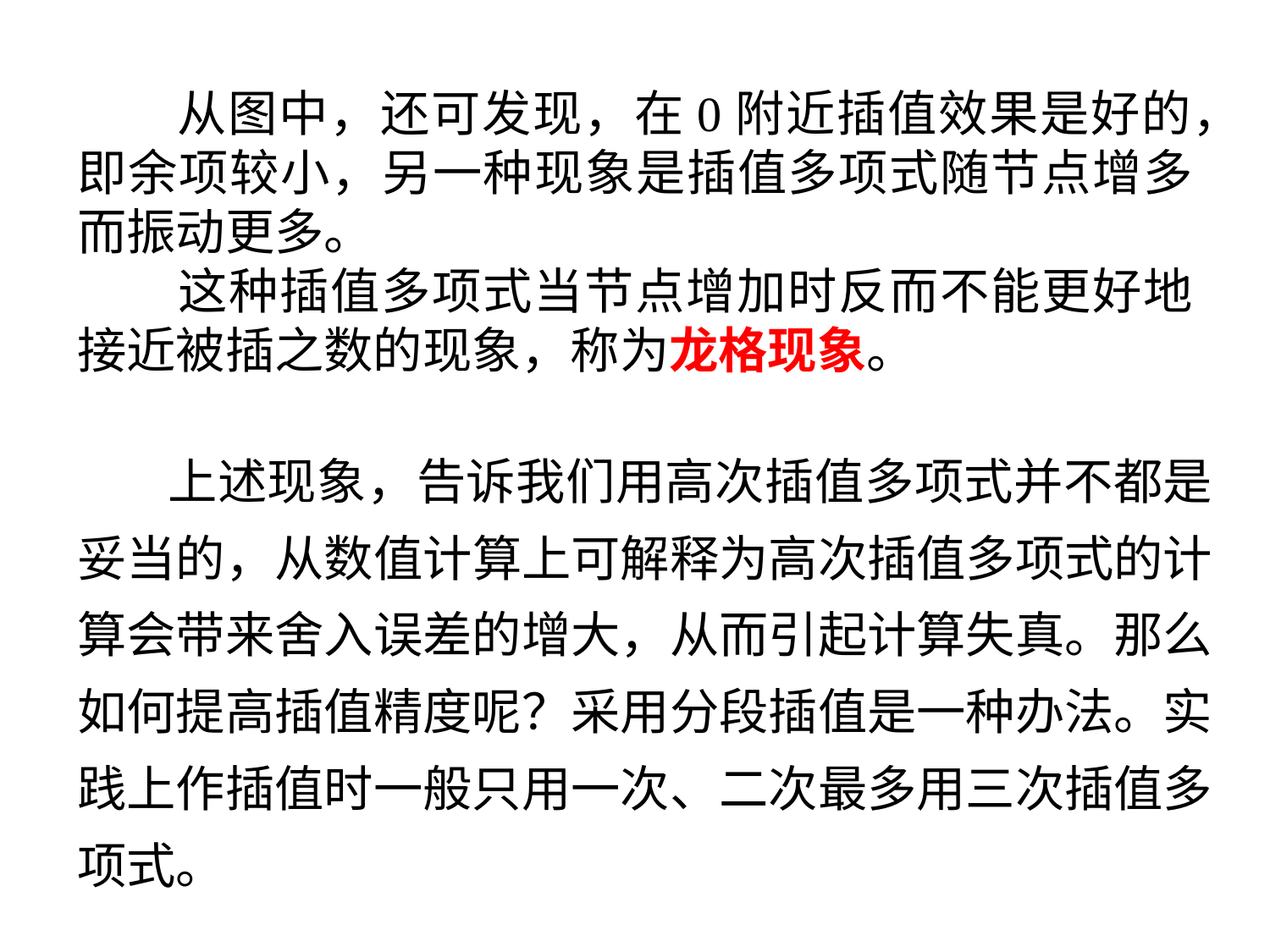

从图中，还可发现，在0附近插值效果是好的，即余项较小，另一种现象是插值多项式随节点增多而振动更多。
       这种插值多项式当节点增加时反而不能更好地接近被插之数的现象，称为龙格现象。
        上述现象，告诉我们用高次插值多项式并不都是妥当的，从数值计算上可解释为高次插值多项式的计算会带来舍入误差的增大，从而引起计算失真。那么如何提高插值精度呢？采用分段插值是一种办法。实践上作插值时一般只用一次、二次最多用三次插值多项式。